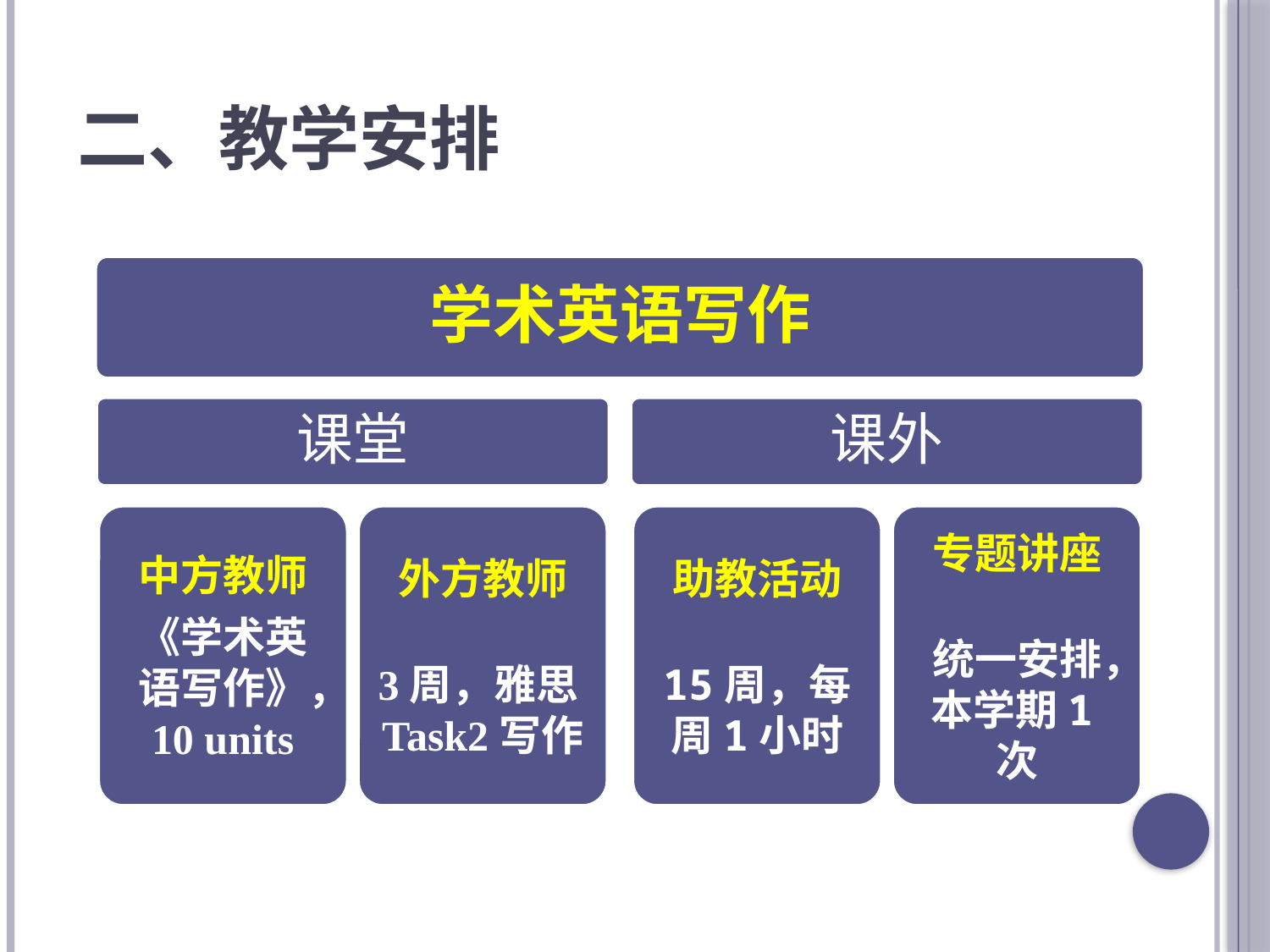

二、教学安排
学术英语写作
课堂
中方教师
《学术英语写作》，10 units
外方教师

3周，雅思Task2写作
课外
助教活动

15周，每周1小时
专题讲座

统一安排，本学期1次